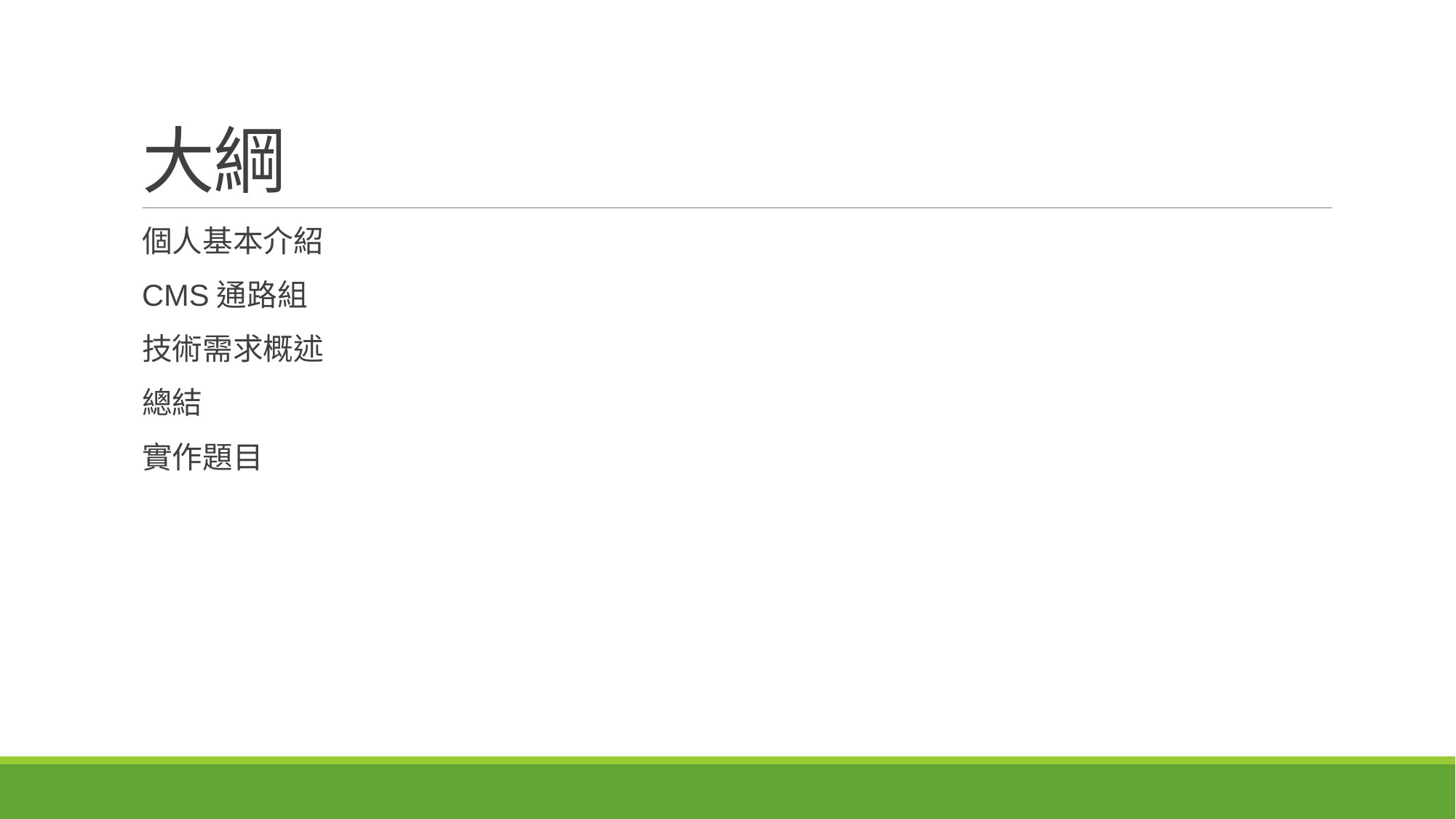

# 大綱
個人基本介紹
CMS通路組
技術需求概述
總結
實作題目